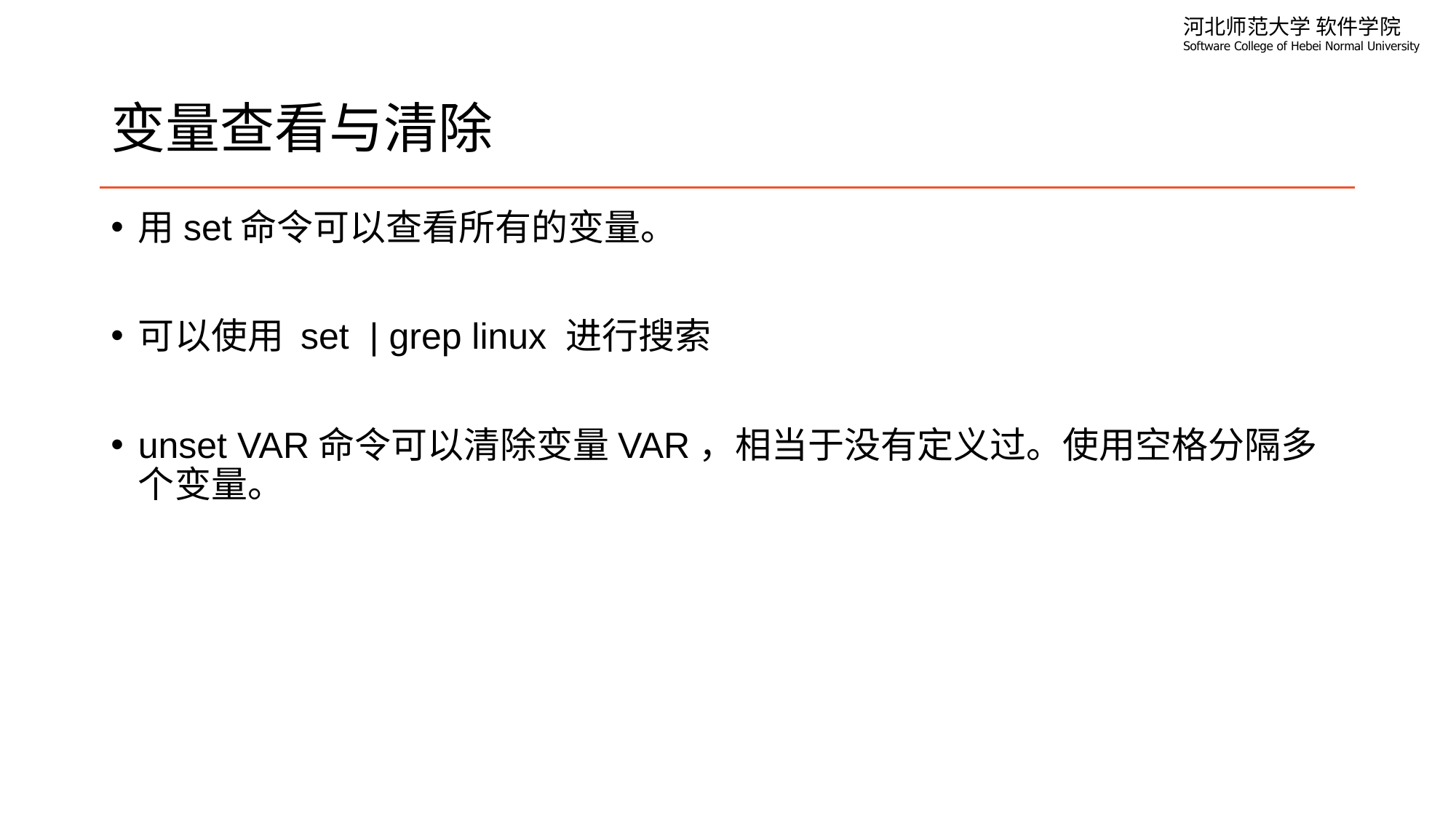

# 变量查看与清除
用set命令可以查看所有的变量。

可以使用 set  | grep linux 进行搜索

unset VAR命令可以清除变量VAR，相当于没有定义过。使用空格分隔多个变量。